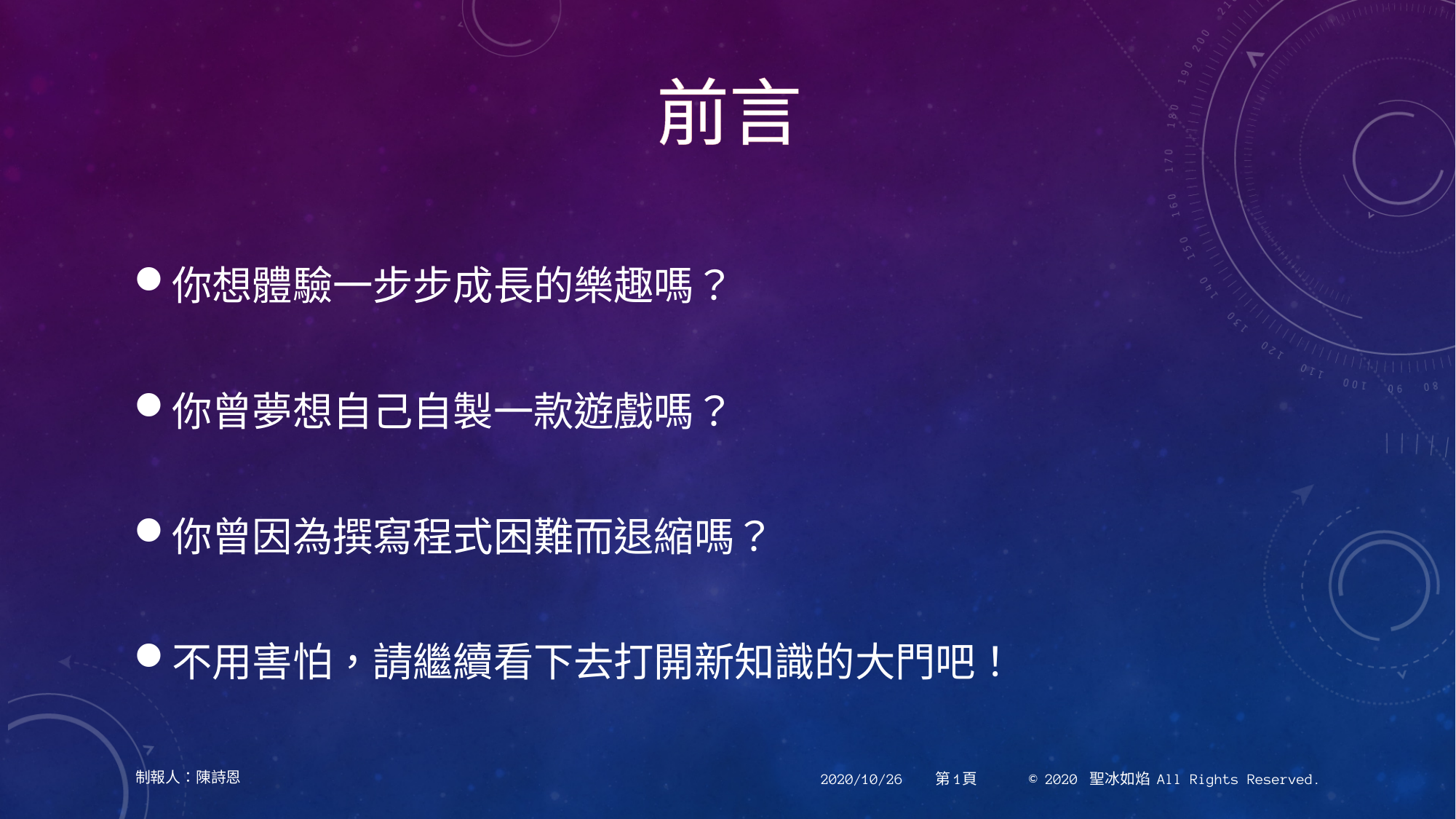

# 前言
你想體驗一步步成長的樂趣嗎？

你曾夢想自己自製一款遊戲嗎？

你曾因為撰寫程式困難而退縮嗎？

不用害怕，請繼續看下去打開新知識的大門吧！
第1頁
制報人：陳詩恩
2020/10/26